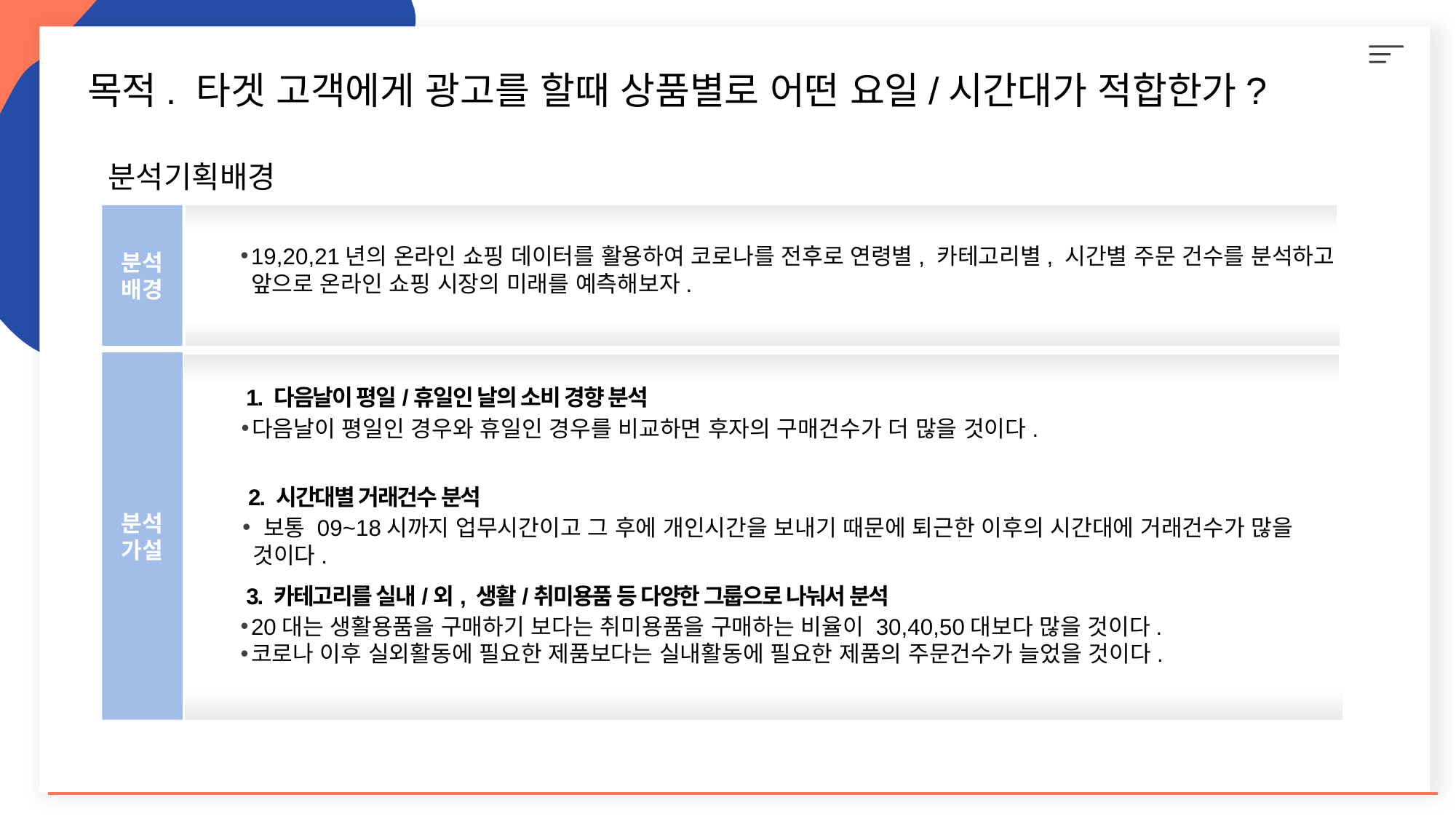

목적. 타겟 고객에게 광고를 할때 상품별로 어떤 요일/시간대가 적합한가?
분석기획배경

분석
배경
19,20,21년의 온라인 쇼핑 데이터를 활용하여 코로나를 전후로 연령별, 카테고리별, 시간별 주문 건수를 분석하고 앞으로 온라인 쇼핑 시장의 미래를 예측해보자.

분석
가설

1. 다음날이 평일/휴일인 날의 소비 경향 분석
다음날이 평일인 경우와 휴일인 경우를 비교하면 후자의 구매건수가 더 많을 것이다.

2. 시간대별 거래건수 분석
 보통 09~18시까지 업무시간이고 그 후에 개인시간을 보내기 때문에 퇴근한 이후의 시간대에 거래건수가 많을 것이다.
3. 카테고리를 실내/외, 생활/취미용품 등 다양한 그룹으로 나눠서 분석
20대는 생활용품을 구매하기 보다는 취미용품을 구매하는 비율이 30,40,50대보다 많을 것이다.
코로나 이후 실외활동에 필요한 제품보다는 실내활동에 필요한 제품의 주문건수가 늘었을 것이다.